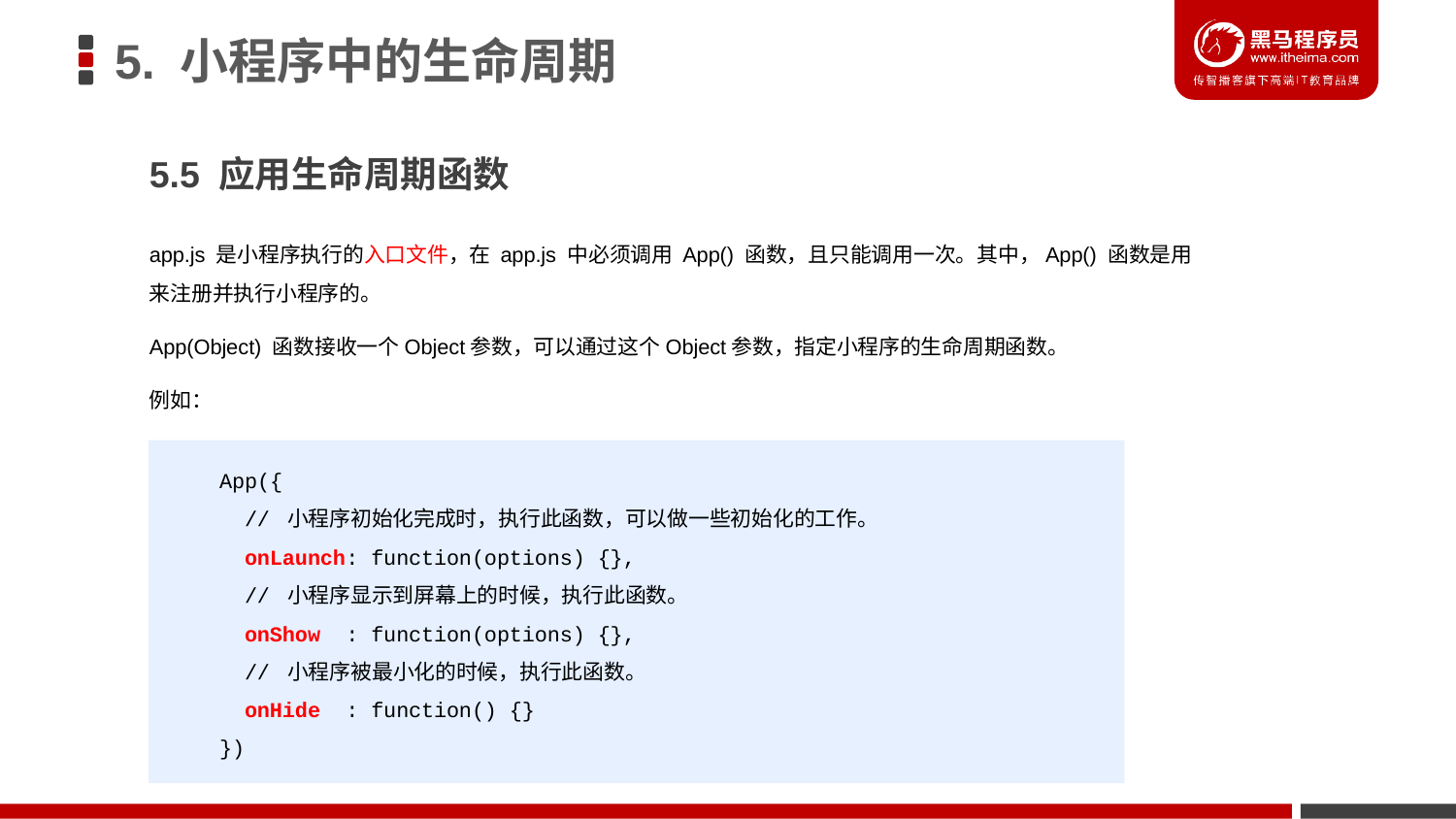

# 5. 小程序中的生命周期
5.5 应用生命周期函数
app.js 是小程序执行的入口文件，在 app.js 中必须调用 App() 函数，且只能调用一次。其中，App() 函数是用来注册并执行小程序的。
App(Object) 函数接收一个Object参数，可以通过这个Object参数，指定小程序的生命周期函数。
例如：

App({
  // 小程序初始化完成时，执行此函数，可以做一些初始化的工作。
  onLaunch: function(options) {},
  // 小程序显示到屏幕上的时候，执行此函数。
  onShow  : function(options) {},
  // 小程序被最小化的时候，执行此函数。
  onHide  : function() {}
})